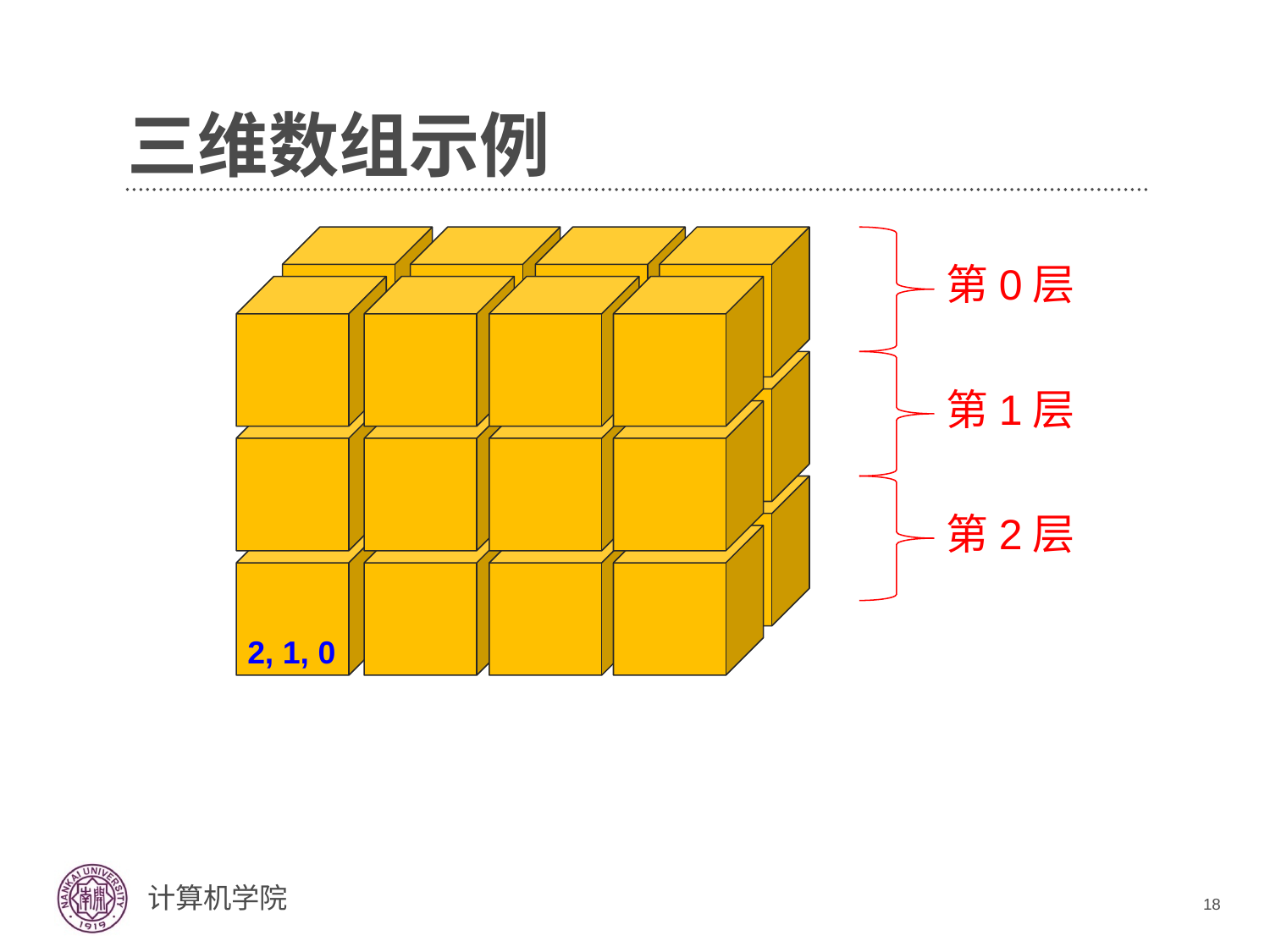

# 三维数组示例

第0层

第1层

第2层

2, 1, 0
18